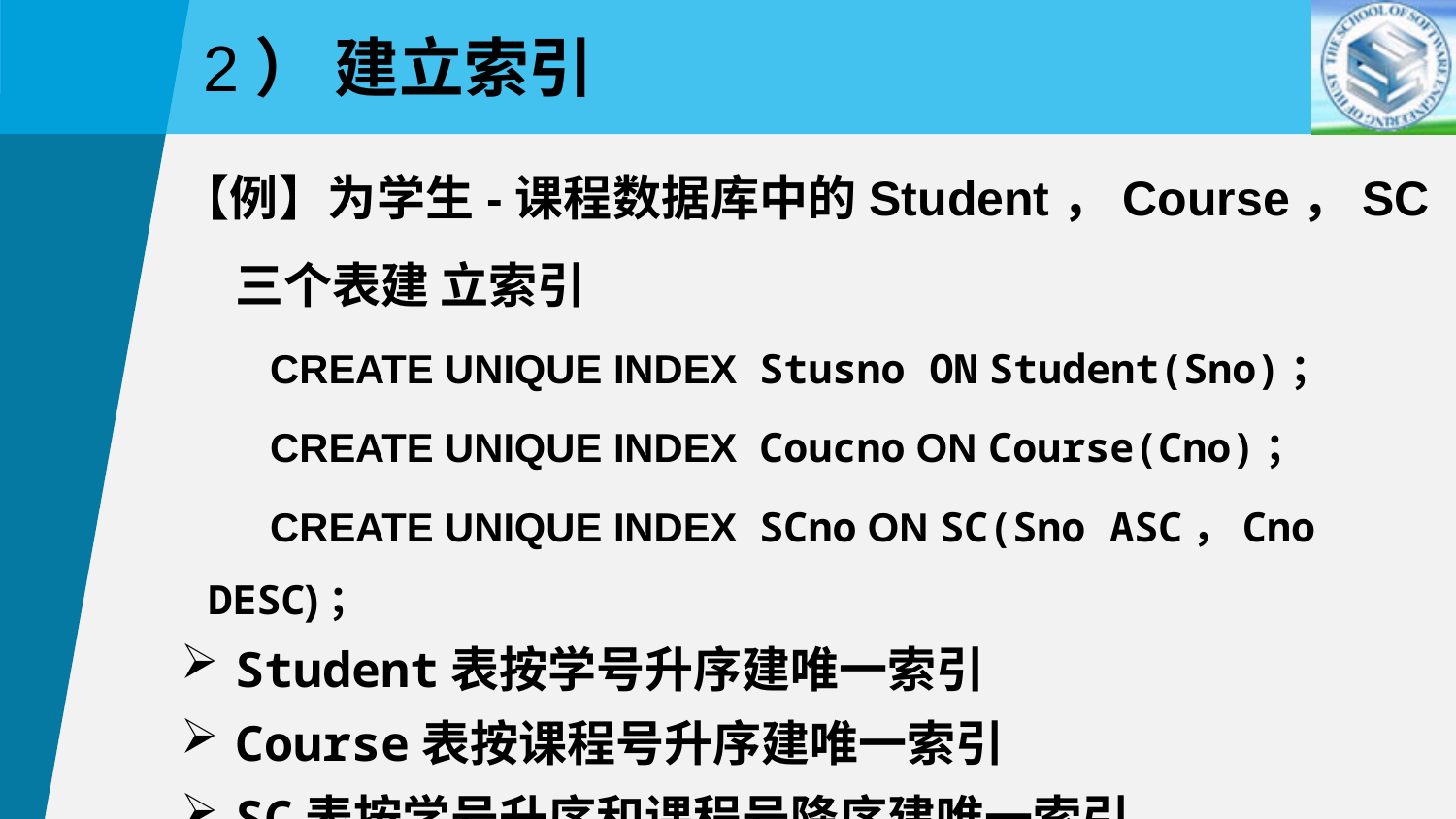

2） 建立索引
【例】为学生-课程数据库中的Student，Course，SC三个表建 立索引
        CREATE UNIQUE INDEX  Stusno ON Student(Sno)；
        CREATE UNIQUE INDEX  Coucno ON Course(Cno)；
        CREATE UNIQUE INDEX  SCno ON SC(Sno ASC，Cno DESC)；
Student表按学号升序建唯一索引
Course表按课程号升序建唯一索引
SC表按学号升序和课程号降序建唯一索引